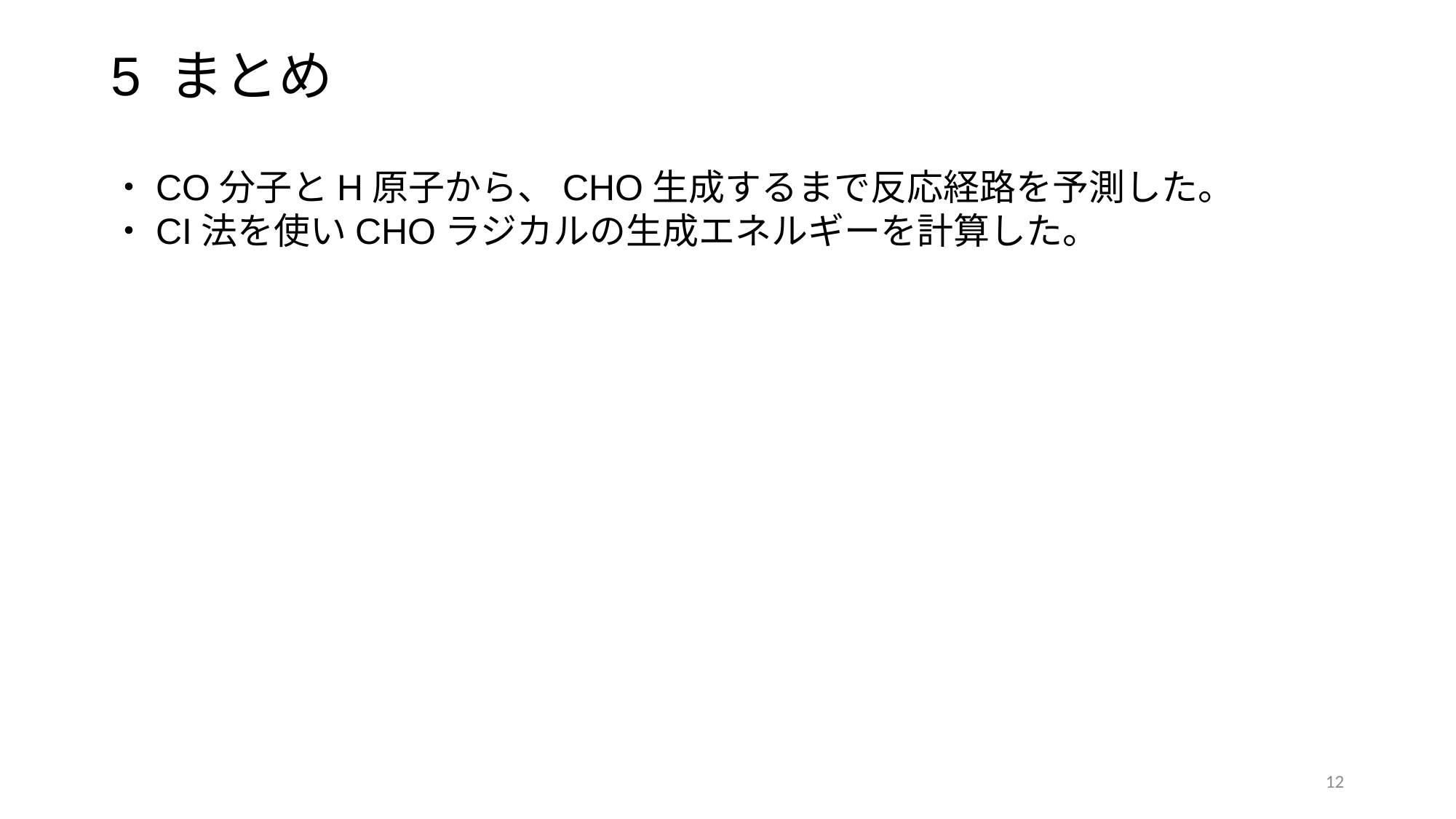

5 まとめ
・CO分子とH原子から、CHO生成するまで反応経路を予測した。
・CI法を使いCHOラジカルの生成エネルギーを計算した。
12